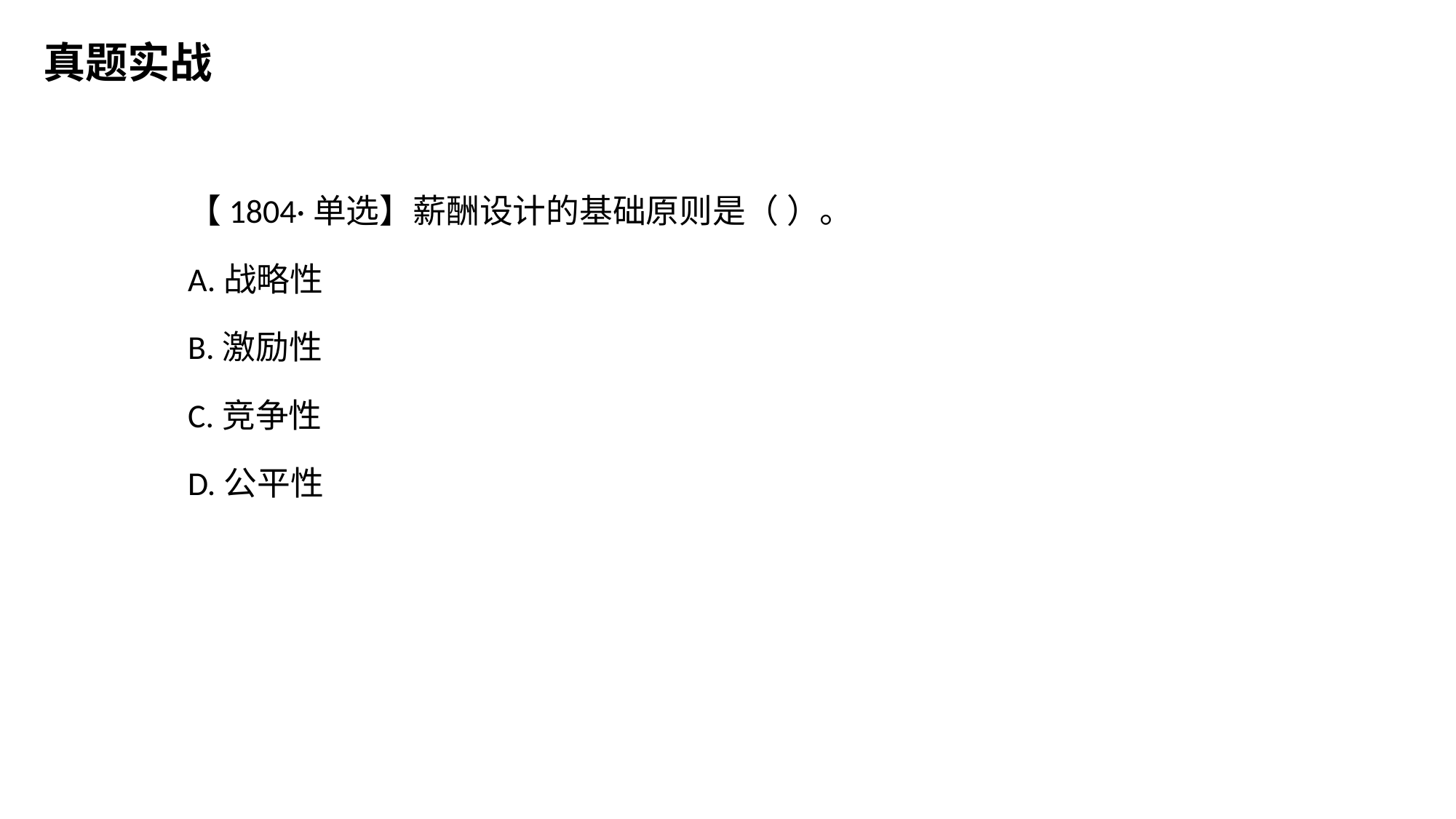

真题实战
【1804·单选】薪酬设计的基础原则是（ ）。
A.战略性
B.激励性
C.竞争性
D.公平性